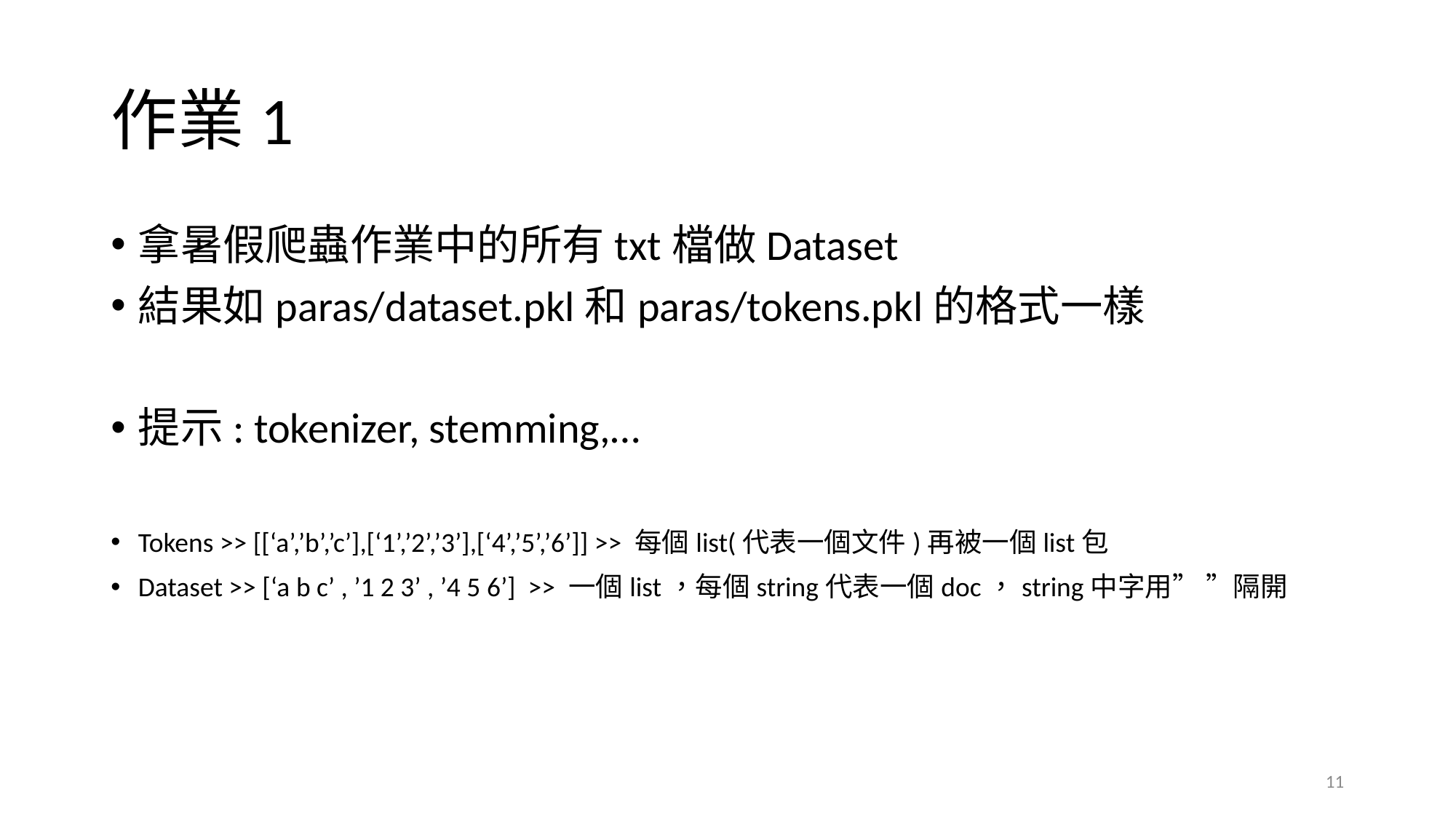

# 作業1
拿暑假爬蟲作業中的所有txt檔做Dataset
結果如paras/dataset.pkl和paras/tokens.pkl的格式一樣

提示: tokenizer, stemming,…

Tokens >> [[‘a’,’b’,’c’],[‘1’,’2’,’3’],[‘4’,’5’,’6’]] >> 每個list(代表一個文件)再被一個list包
Dataset >> [‘a b c’ , ’1 2 3’ , ’4 5 6’]  >> 一個list，每個string代表一個doc，string中字用” ”隔開
11